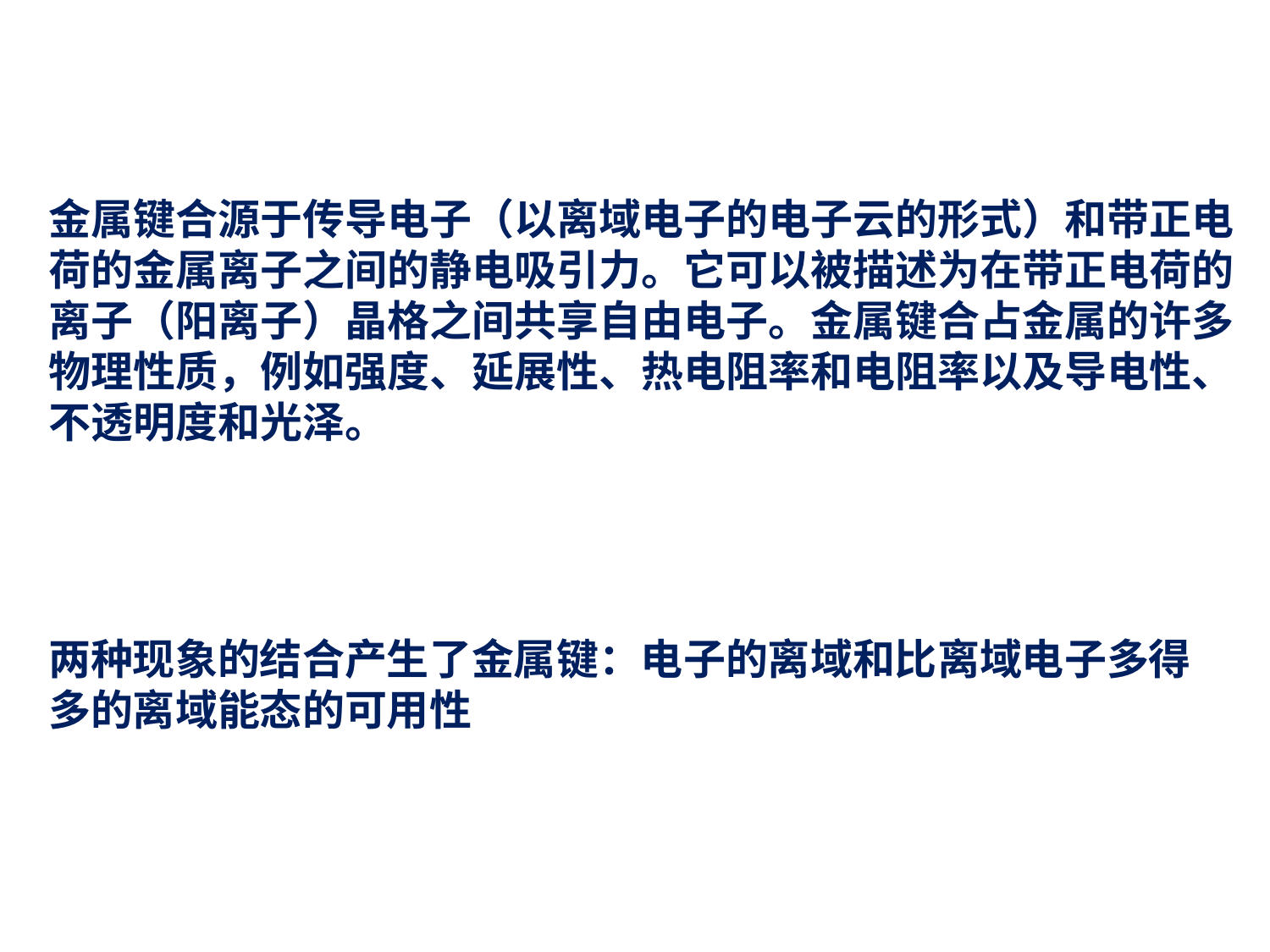

金属键合源于传导电子（以离域电子的电子云的形式）和带正电荷的金属离子之间的静电吸引力。它可以被描述为在带正电荷的离子（阳离子）晶格之间共享自由电子。金属键合占金属的许多物理性质，例如强度、延展性、热电阻率和电阻率以及导电性、不透明度和光泽。
两种现象的结合产生了金属键：电子的离域和比离域电子多得多的离域能态的可用性